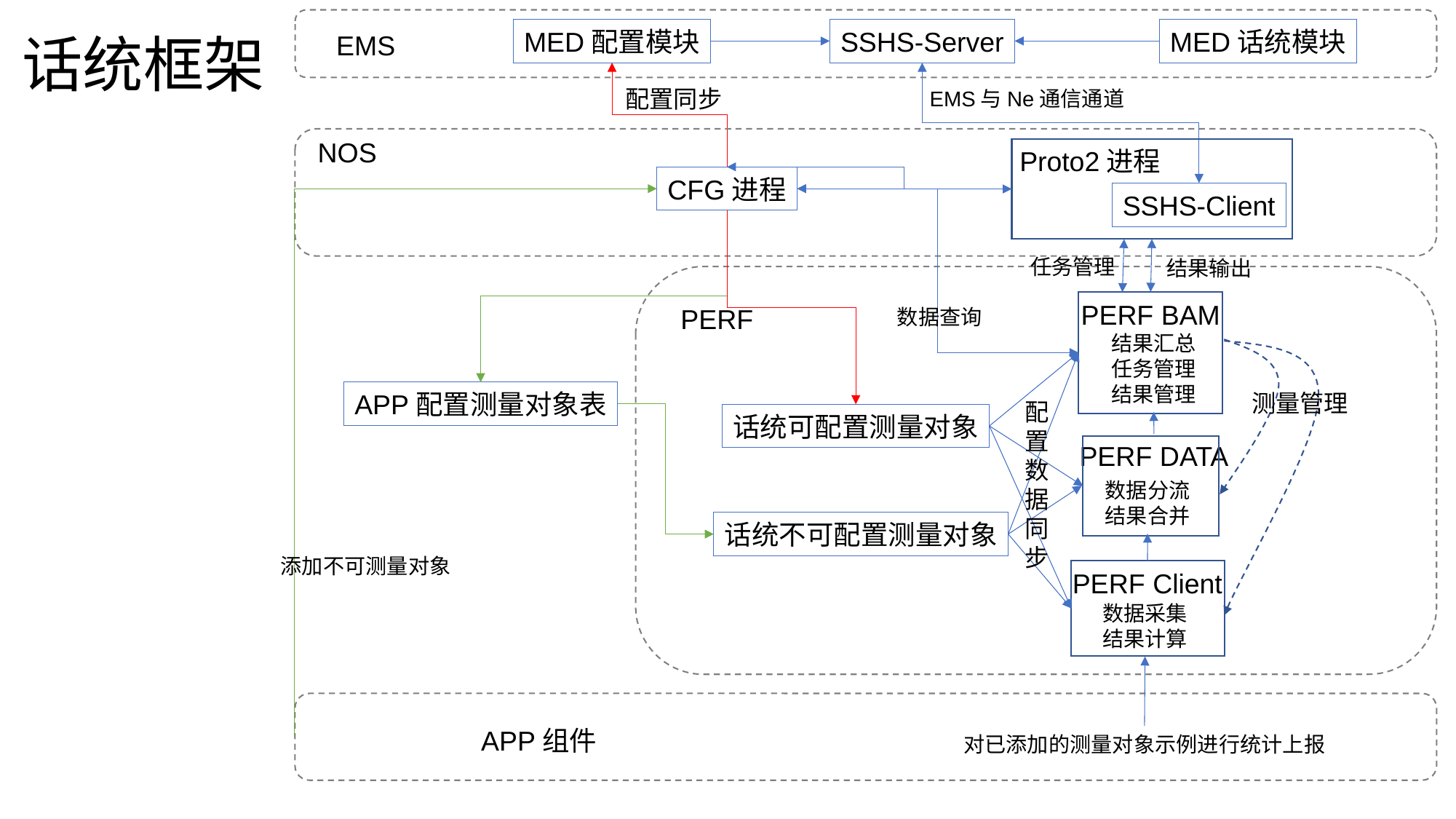

MED配置模块
SSHS-Server
MED话统模块
话统框架
EMS
配置同步
EMS与Ne通信通道

NOS
Proto2进程

SSHS-Client
CFG进程
任务管理
结果输出

PERF BAM
结果汇总
任务管理
结果管理
PERF
数据查询

APP配置测量对象表
测量管理
配置数据同步
话统可配置测量对象
PERF DATA

数据分流
结果合并

话统不可配置测量对象
添加不可测量对象
PERF Client

数据采集
结果计算

APP组件
对已添加的测量对象示例进行统计上报